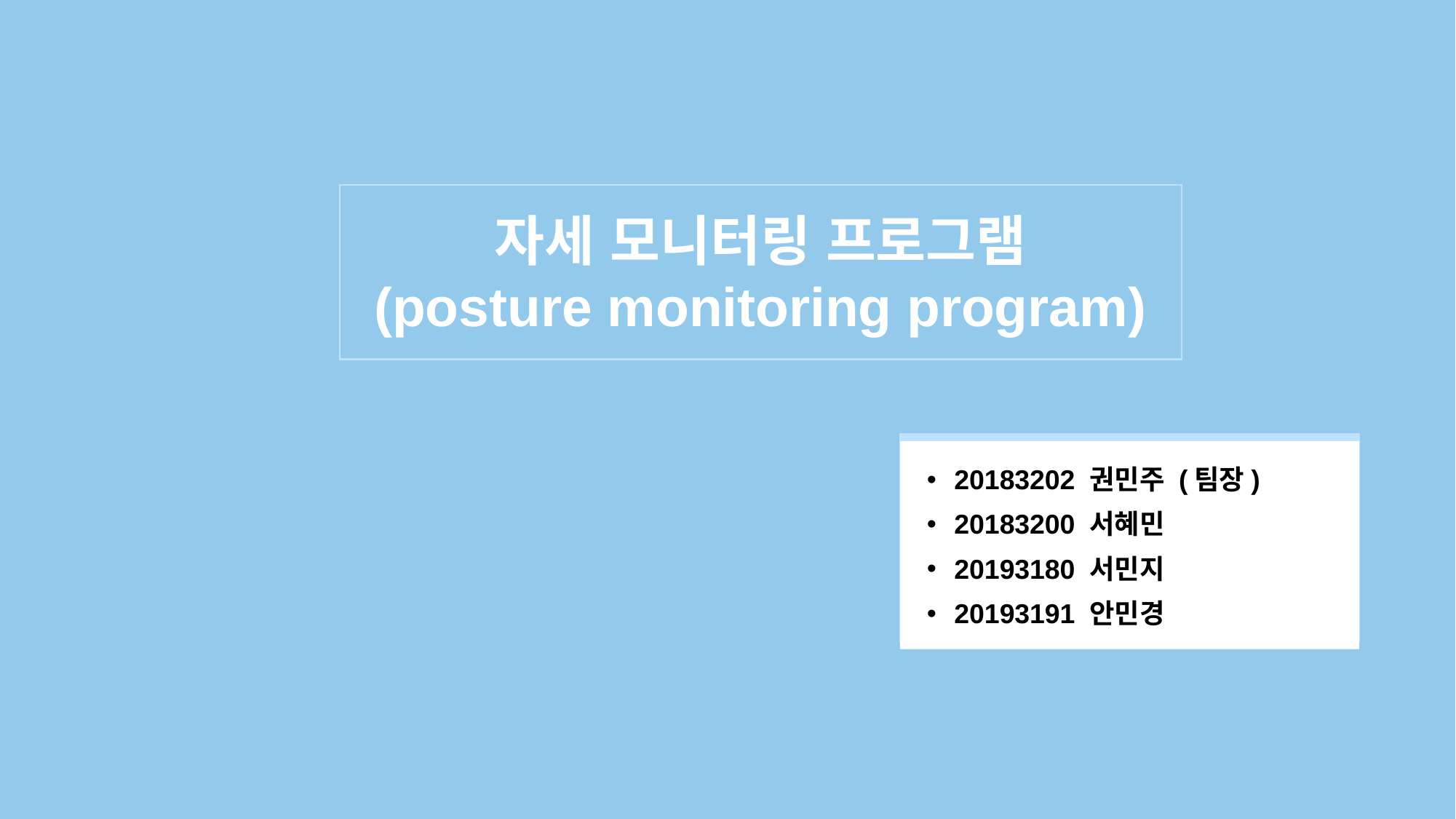

자세 모니터링 프로그램
(posture monitoring program)

20183202 권민주 (팀장)
20183200 서혜민
20193180 서민지
20193191 안민경